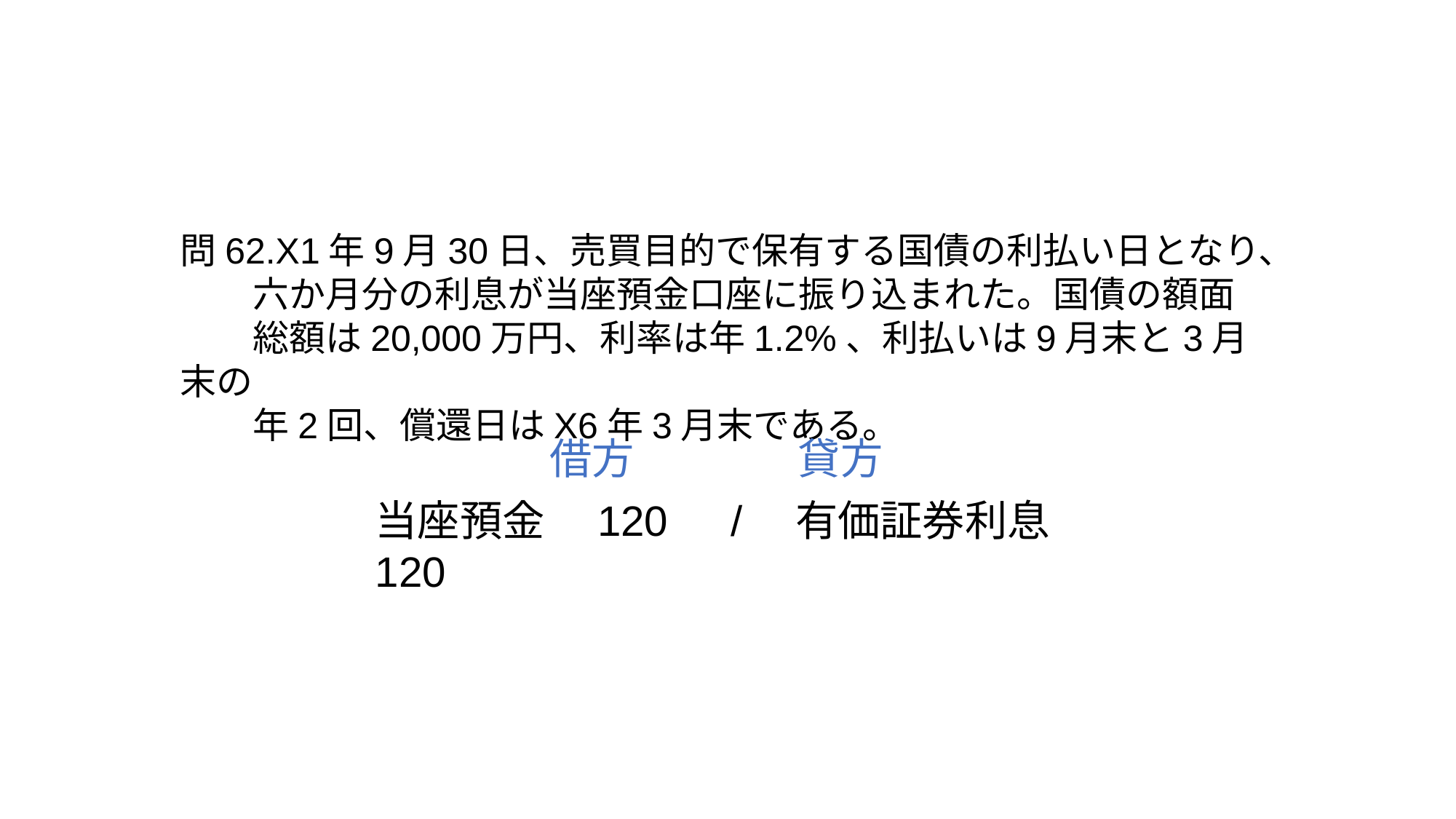

問62.X1年9月30日、売買目的で保有する国債の利払い日となり、
　　六か月分の利息が当座預金口座に振り込まれた。国債の額面
　　総額は20,000万円、利率は年1.2%、利払いは9月末と3月末の
　　年2回、償還日はX6年3月末である。
借方
貸方
当座預金　120　/　有価証券利息　120